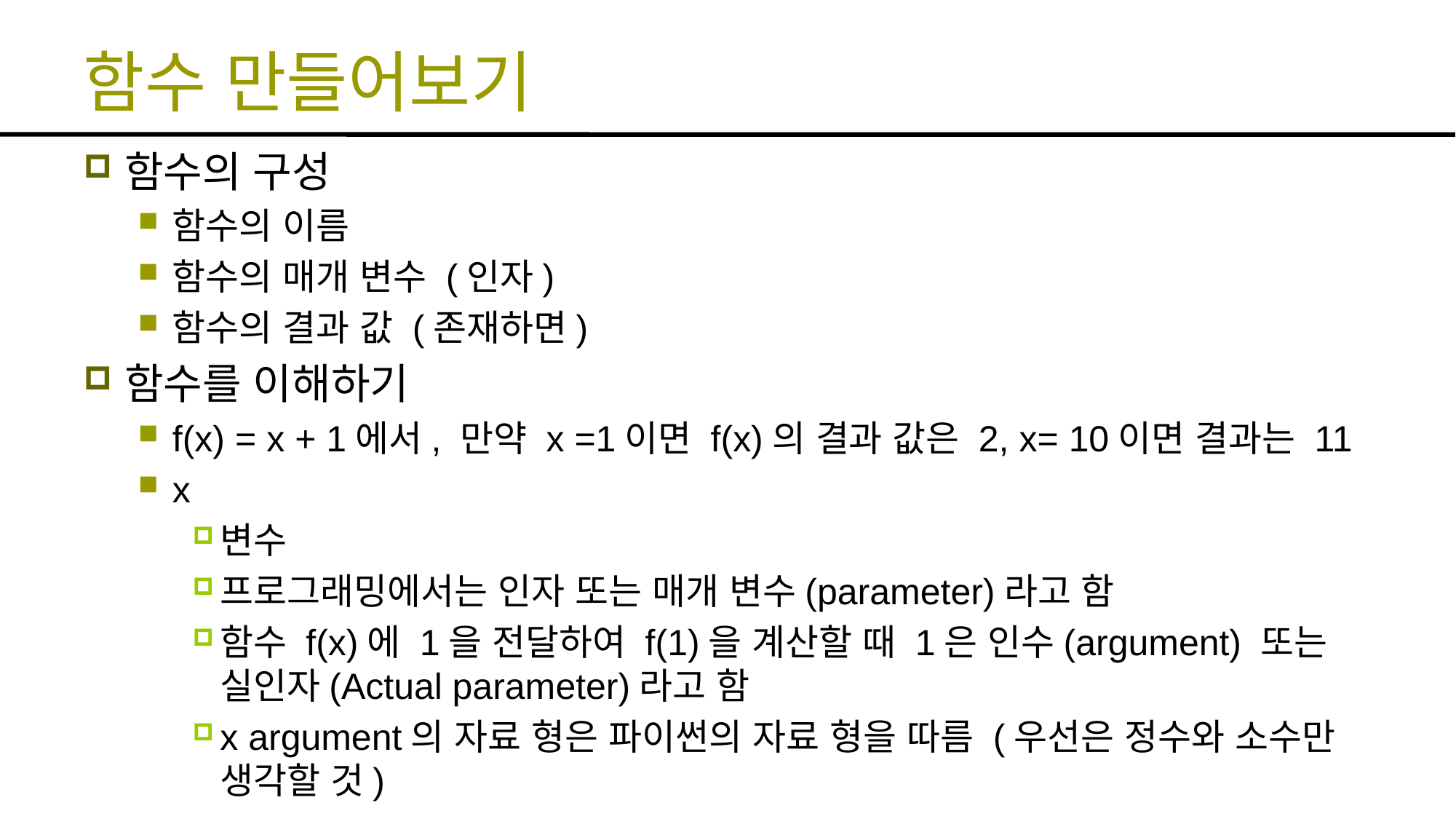

# 함수 만들어보기
함수의 구성
함수의 이름
함수의 매개 변수 (인자)
함수의 결과 값 (존재하면)
함수를 이해하기
f(x) = x + 1에서, 만약 x =1이면 f(x)의 결과 값은 2, x= 10이면 결과는 11
x
변수
프로그래밍에서는 인자 또는 매개 변수(parameter)라고 함
함수 f(x)에 1을 전달하여 f(1)을 계산할 때 1은 인수(argument) 또는 실인자(Actual parameter)라고 함
x argument의 자료 형은 파이썬의 자료 형을 따름 (우선은 정수와 소수만 생각할 것)